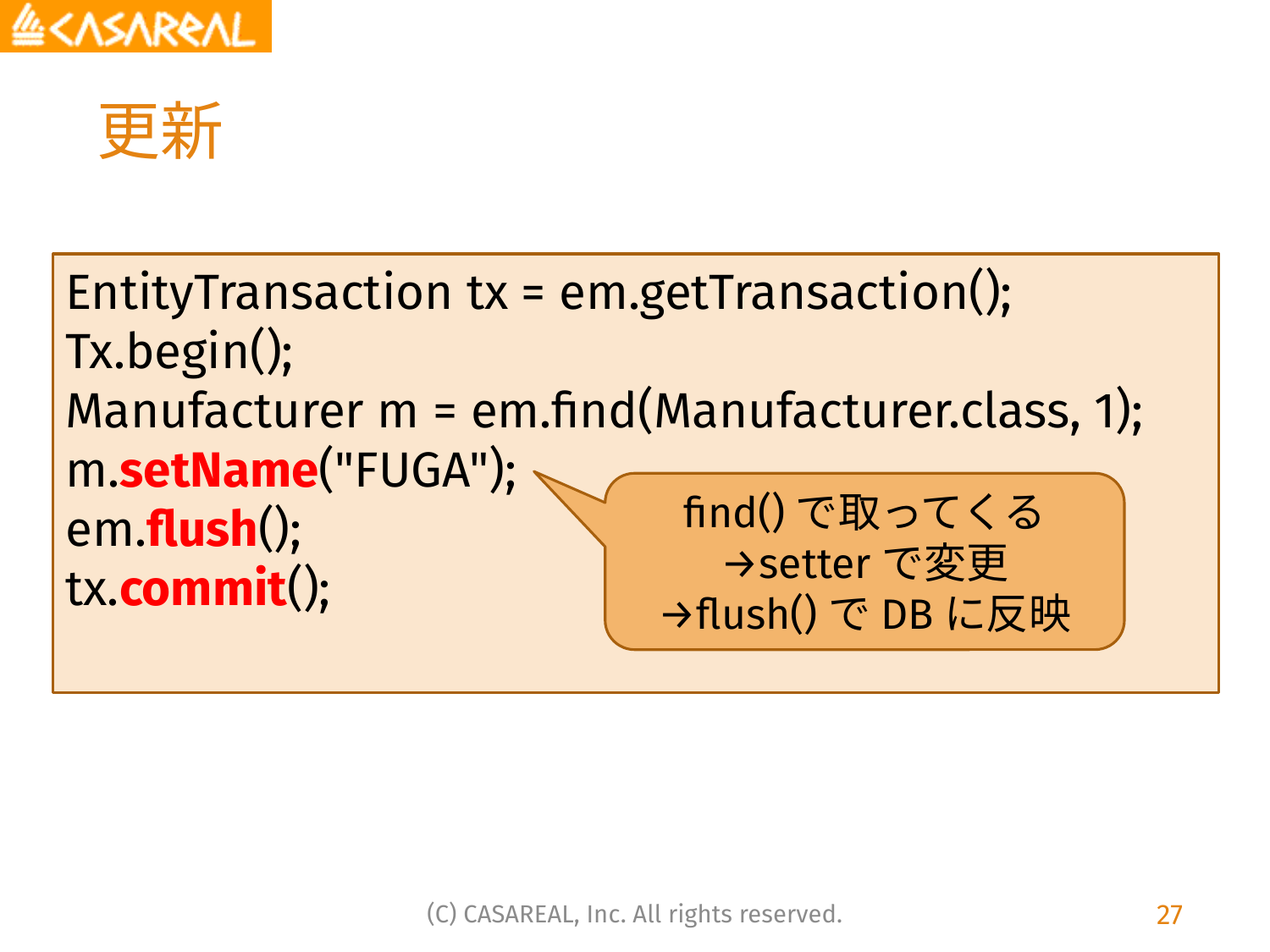

# 更新
EntityTransaction tx = em.getTransaction();
Tx.begin();
Manufacturer m = em.find(Manufacturer.class, 1);
m.setName("FUGA");
em.flush();
tx.commit();
find()で取ってくる
→setterで変更
→flush()でDBに反映
(C) CASAREAL, Inc. All rights reserved.
27